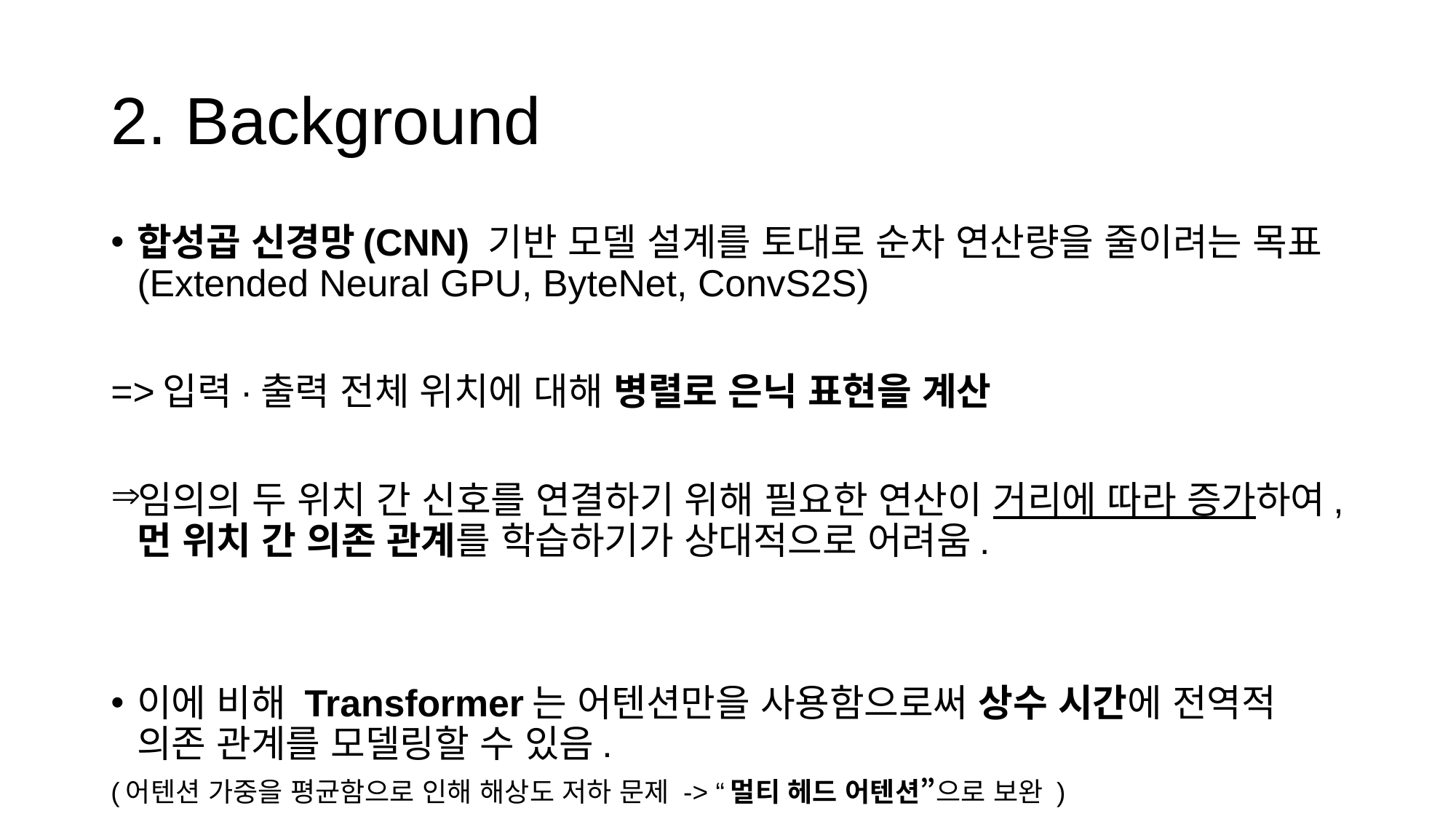

# 2. Background
합성곱 신경망(CNN) 기반 모델 설계를 토대로 순차 연산량을 줄이려는 목표(Extended Neural GPU, ByteNet, ConvS2S)

=>입력·출력 전체 위치에 대해 병렬로 은닉 표현을 계산

임의의 두 위치 간 신호를 연결하기 위해 필요한 연산이 거리에 따라 증가하여, 먼 위치 간 의존 관계를 학습하기가 상대적으로 어려움.

이에 비해 Transformer는 어텐션만을 사용함으로써 상수 시간에 전역적 의존 관계를 모델링할 수 있음.
(어텐션 가중을 평균함으로 인해 해상도 저하 문제 -> “멀티 헤드 어텐션”으로 보완 )